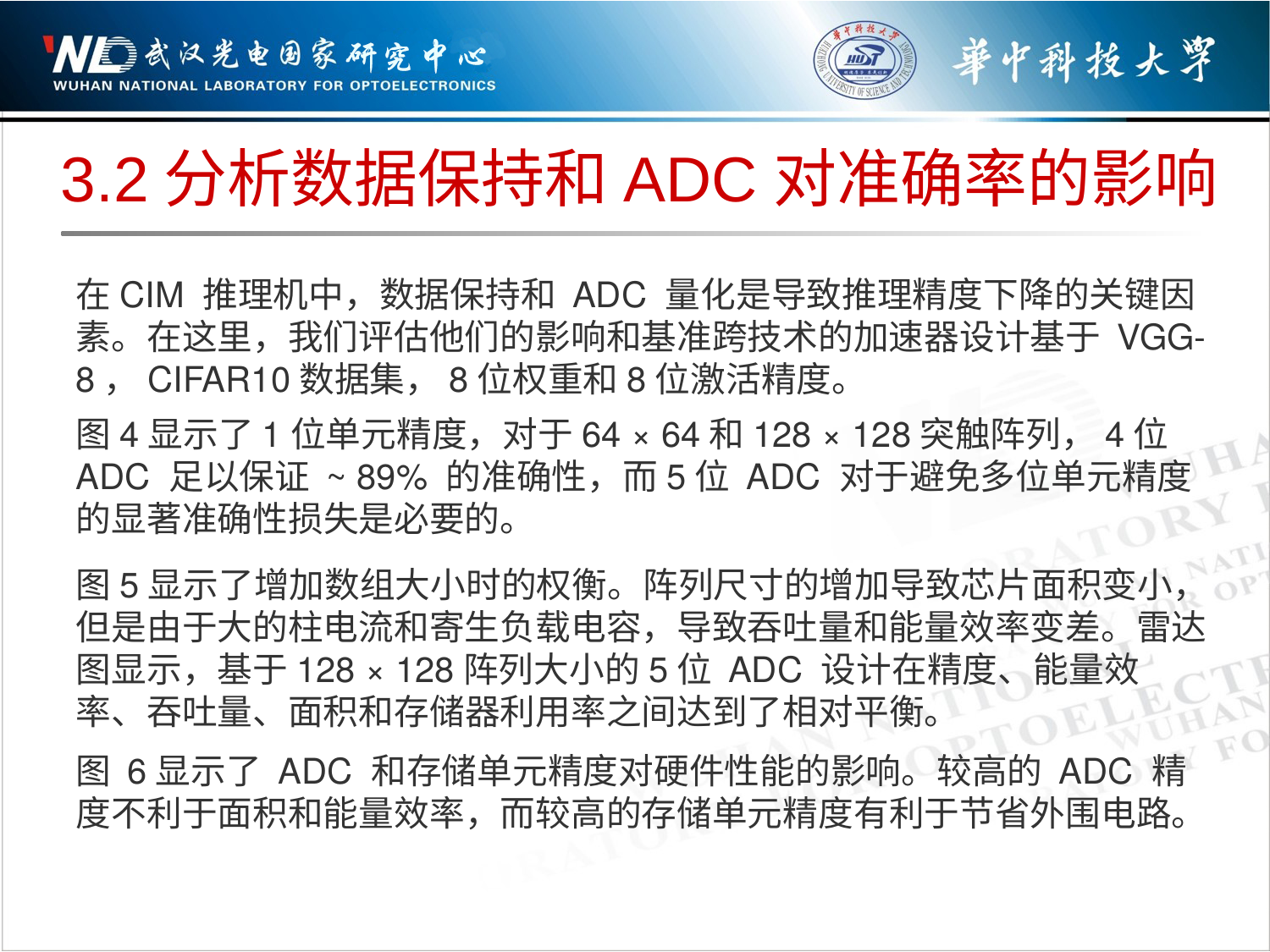

# 3.2分析数据保持和ADC对准确率的影响
在CIM 推理机中，数据保持和 ADC 量化是导致推理精度下降的关键因素。在这里，我们评估他们的影响和基准跨技术的加速器设计基于 VGG-8，CIFAR10数据集，8位权重和8位激活精度。
图4显示了1位单元精度，对于64 × 64和128 × 128突触阵列，4位 ADC 足以保证 ~ 89% 的准确性，而5位 ADC 对于避免多位单元精度的显著准确性损失是必要的。
图5显示了增加数组大小时的权衡。阵列尺寸的增加导致芯片面积变小，但是由于大的柱电流和寄生负载电容，导致吞吐量和能量效率变差。雷达图显示，基于128 × 128阵列大小的5位 ADC 设计在精度、能量效率、吞吐量、面积和存储器利用率之间达到了相对平衡。
图 6显示了 ADC 和存储单元精度对硬件性能的影响。较高的 ADC 精度不利于面积和能量效率，而较高的存储单元精度有利于节省外围电路。